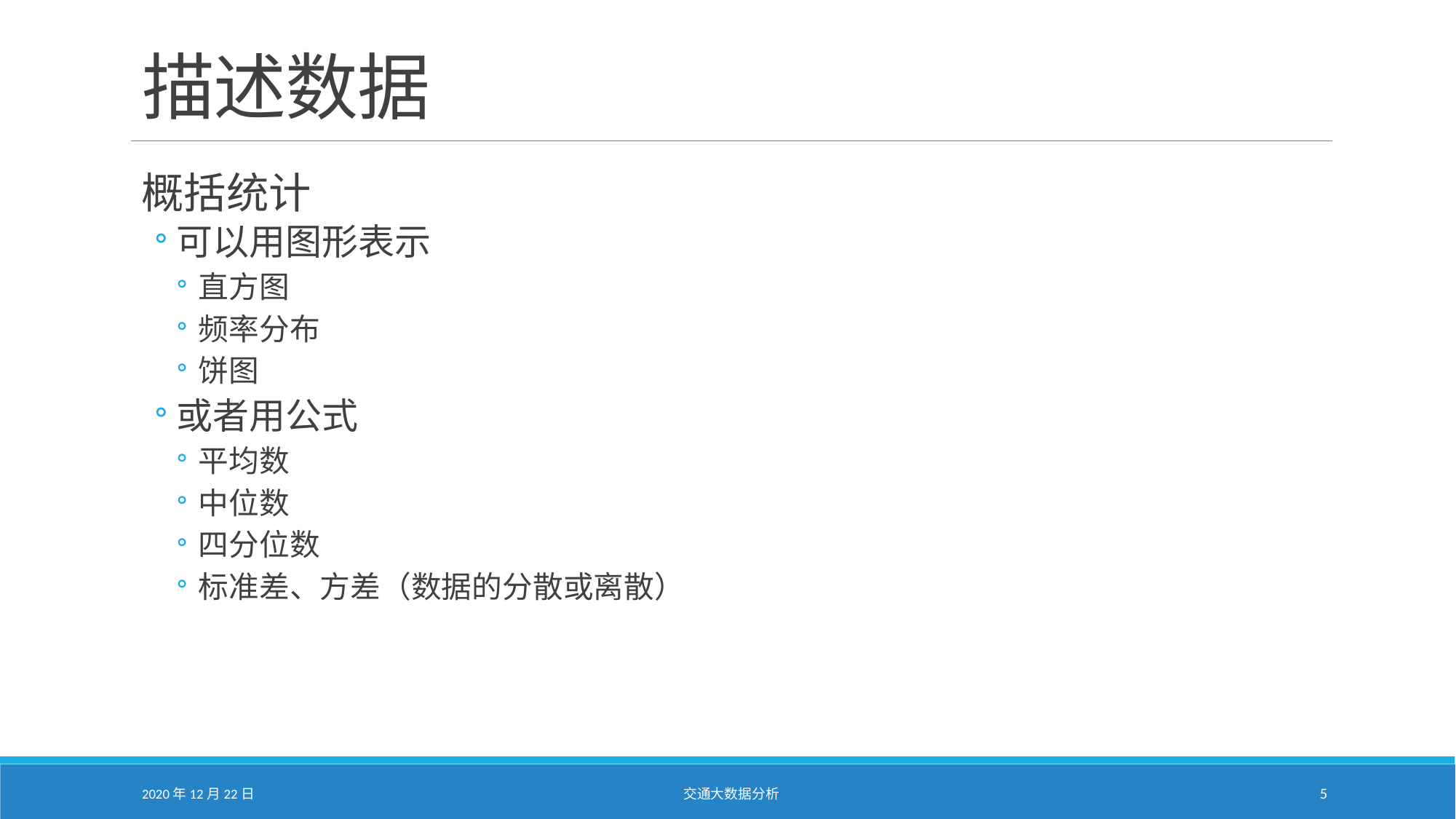

# 描述数据

概括统计
可以用图形表示
直方图
频率分布
饼图
或者用公式
平均数
中位数
四分位数
标准差、方差（数据的分散或离散）
2020年12月22日
交通大数据分析
5